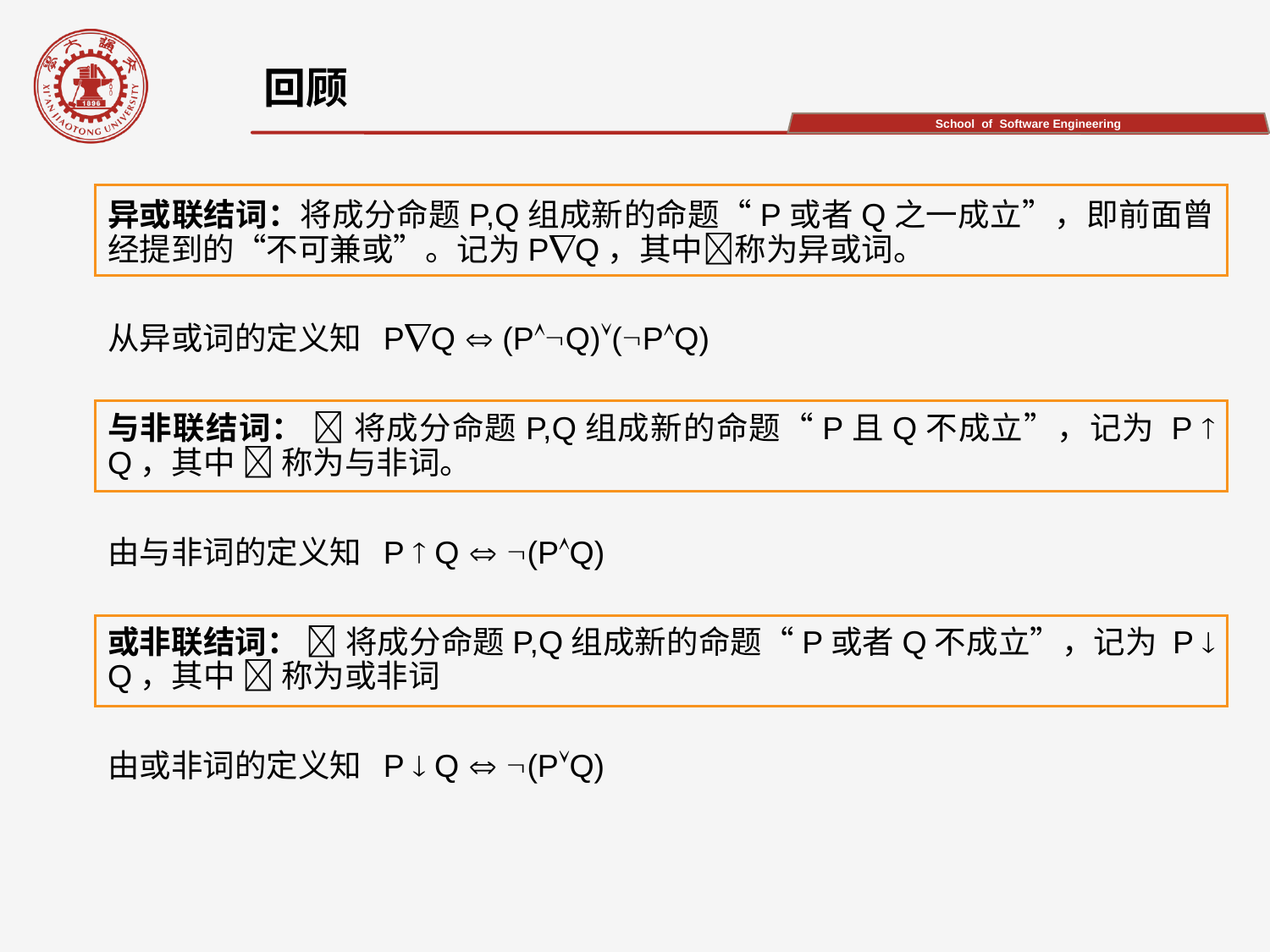

回顾

异或联结词：将成分命题P,Q组成新的命题“P或者Q之一成立”，即前面曾经提到的“不可兼或”。记为P∇Q，其中∇称为异或词。

从异或词的定义知  P∇Q ⇔ (P∧¬Q)∨(¬P∧Q)

与非联结词： ↑ 将成分命题P,Q组成新的命题“P且Q不成立”，记为 P ↑ Q，其中 ↑ 称为与非词。

由与非词的定义知  P ↑ Q ⇔ ¬(P∧Q)

或非联结词： ↓ 将成分命题P,Q组成新的命题“P或者Q不成立”，记为 P ↓ Q，其中 ↓ 称为或非词

由或非词的定义知  P ↓ Q ⇔ ¬(P∨Q)